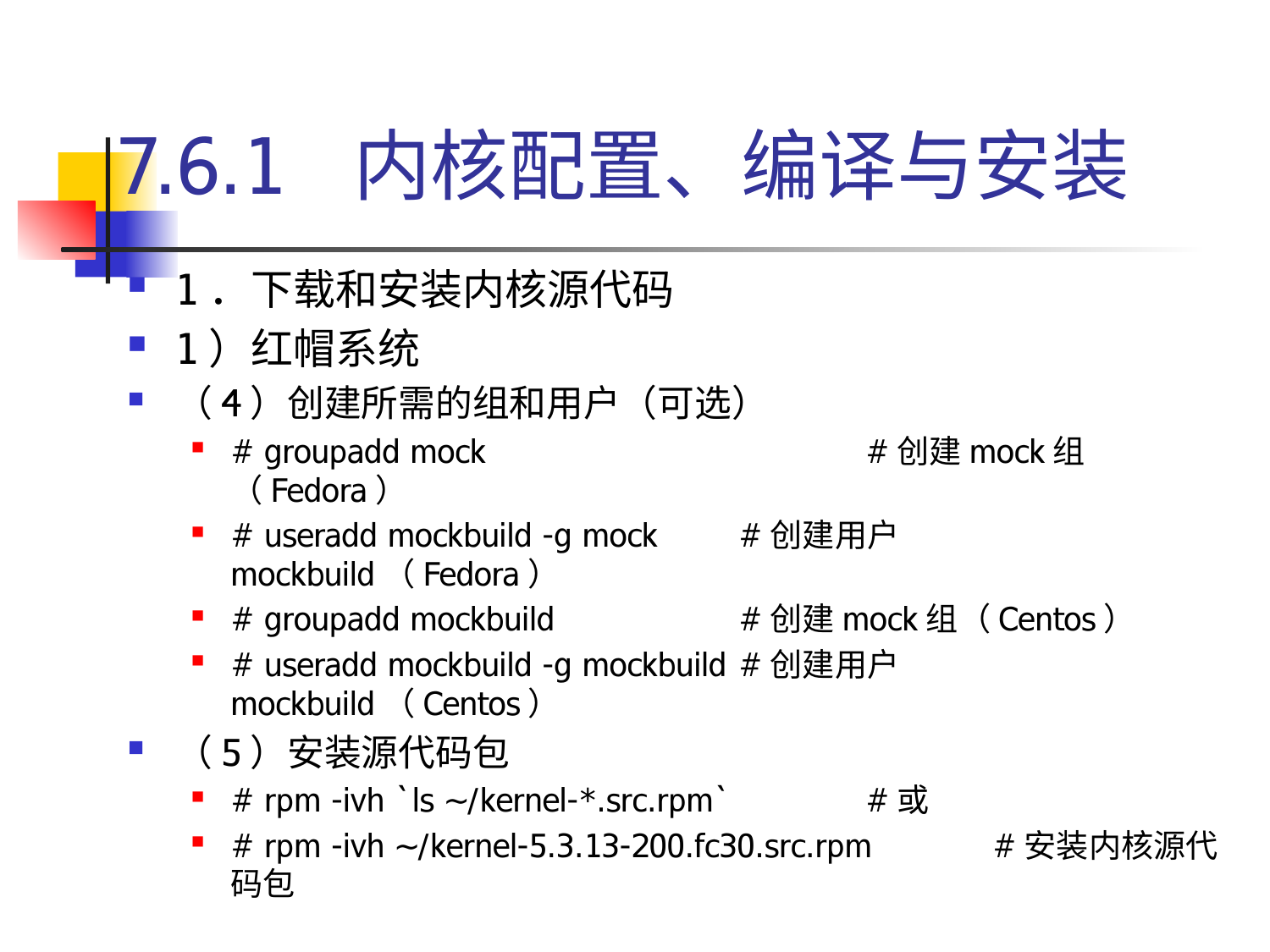

# 7.6.1  内核配置、编译与安装
1．下载和安装内核源代码
1）红帽系统
（4）创建所需的组和用户（可选）
# groupadd mock 			#创建mock组（Fedora）
# useradd mockbuild -g mock 	#创建用户mockbuild（Fedora）
# groupadd mockbuild 		#创建mock组（Centos）
# useradd mockbuild -g mockbuild 	#创建用户mockbuild（Centos）
（5）安装源代码包
# rpm -ivh `ls ~/kernel-*.src.rpm` 	#或
# rpm -ivh ~/kernel-5.3.13-200.fc30.src.rpm 	#安装内核源代码包